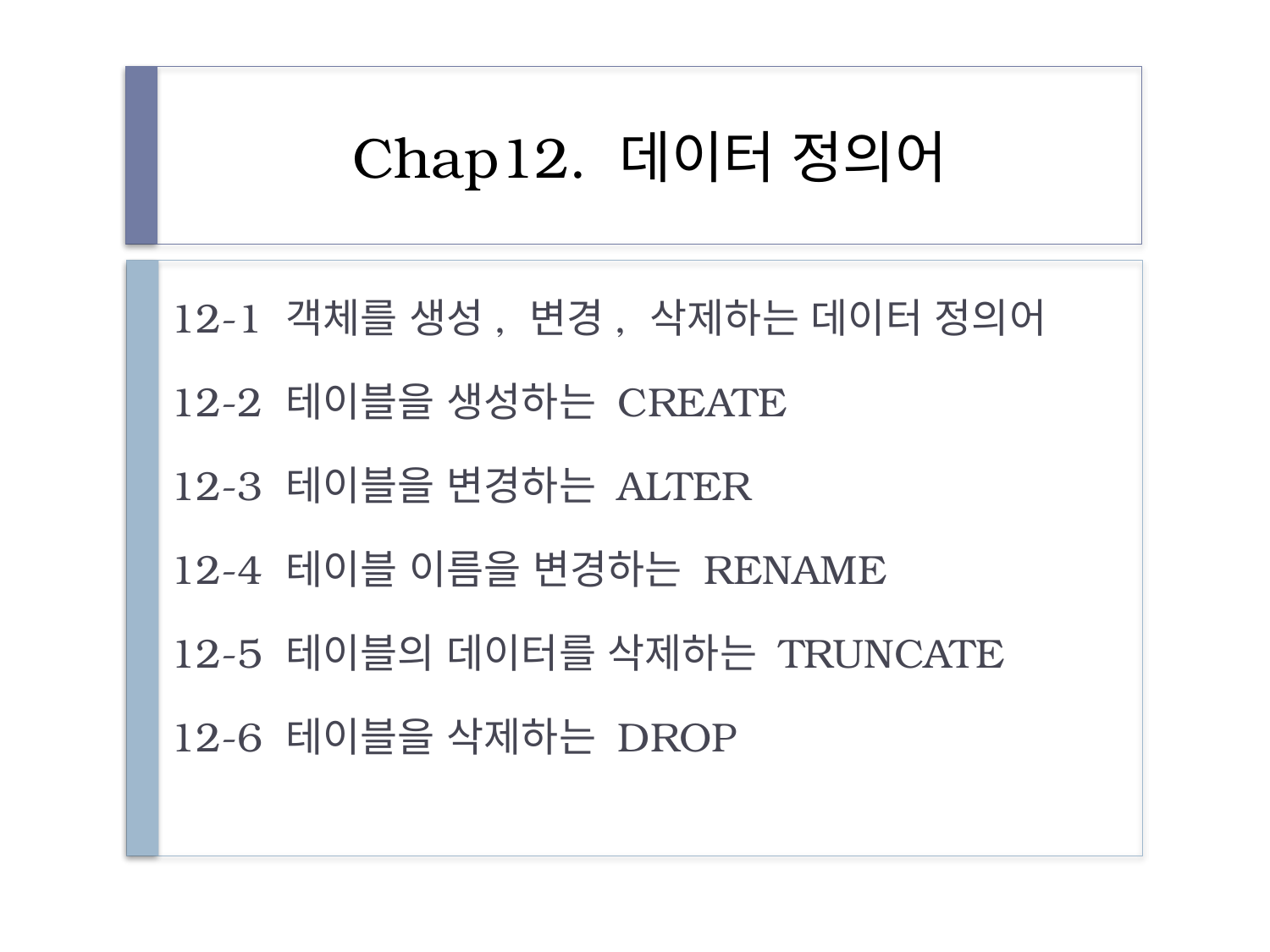

# Chap12. 데이터 정의어
12-1 객체를 생성, 변경, 삭제하는 데이터 정의어
12-2 테이블을 생성하는 CREATE
12-3 테이블을 변경하는 ALTER
12-4 테이블 이름을 변경하는 RENAME
12-5 테이블의 데이터를 삭제하는 TRUNCATE
12-6 테이블을 삭제하는 DROP